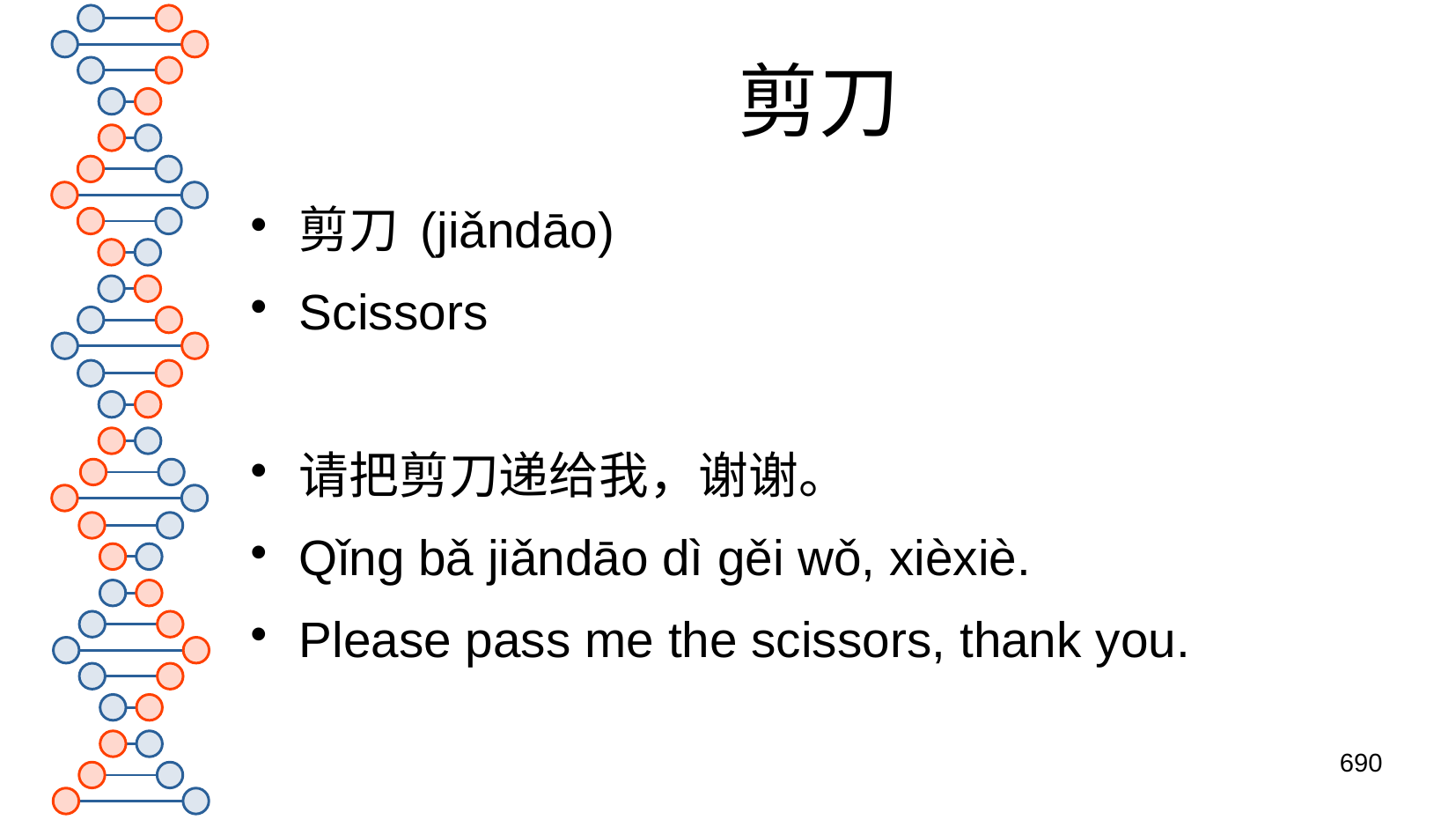

# 剪刀
剪刀 (jiǎndāo)
Scissors

请把剪刀递给我，谢谢。
Qǐng bǎ jiǎndāo dì gěi wǒ, xièxiè.
Please pass me the scissors, thank you.

690